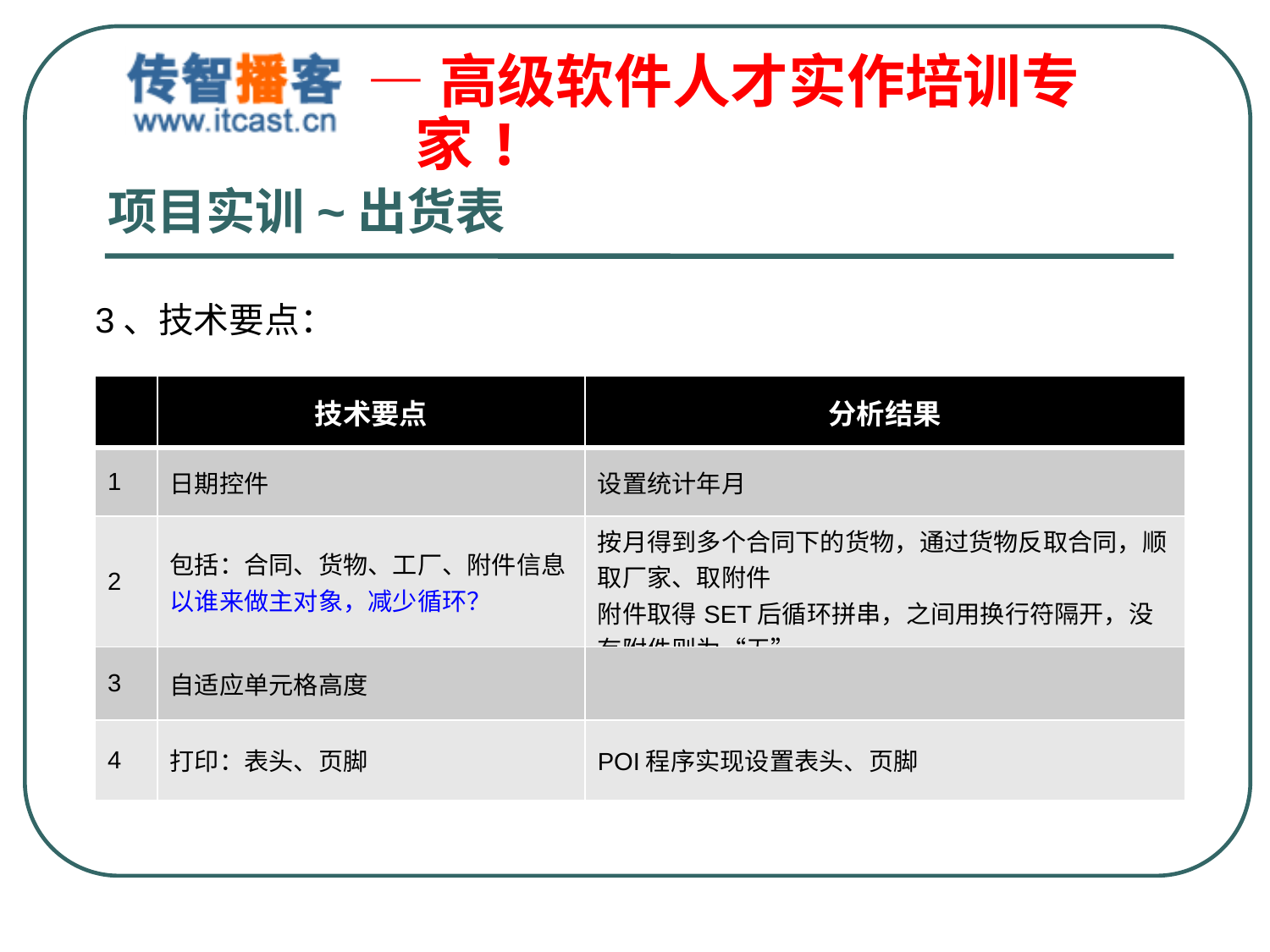

# 项目实训~出货表
3、技术要点：
|  | 技术要点 | 分析结果 |
| --- | --- | --- |
| 1 | 日期控件 | 设置统计年月 |
| 2 | 包括：合同、货物、工厂、附件信息 以谁来做主对象，减少循环？ | 按月得到多个合同下的货物，通过货物反取合同，顺取厂家、取附件 附件取得SET后循环拼串，之间用换行符隔开，没有附件则为“无” |
| 3 | 自适应单元格高度 |  |
| 4 | 打印：表头、页脚 | POI程序实现设置表头、页脚 |